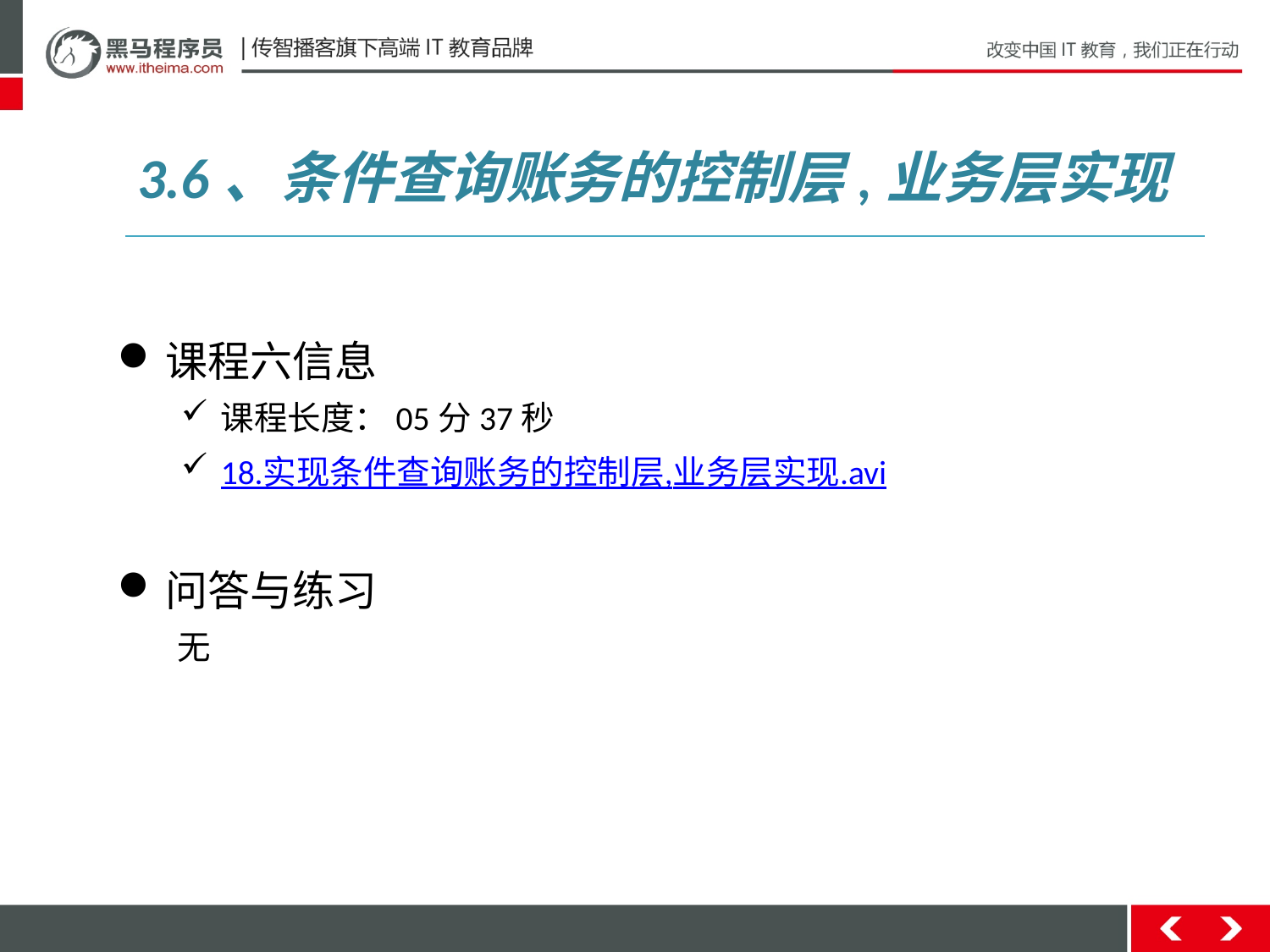

3.6、条件查询账务的控制层,业务层实现

课程六信息
课程长度：05分37秒
18.实现条件查询账务的控制层,业务层实现.avi

问答与练习
       无